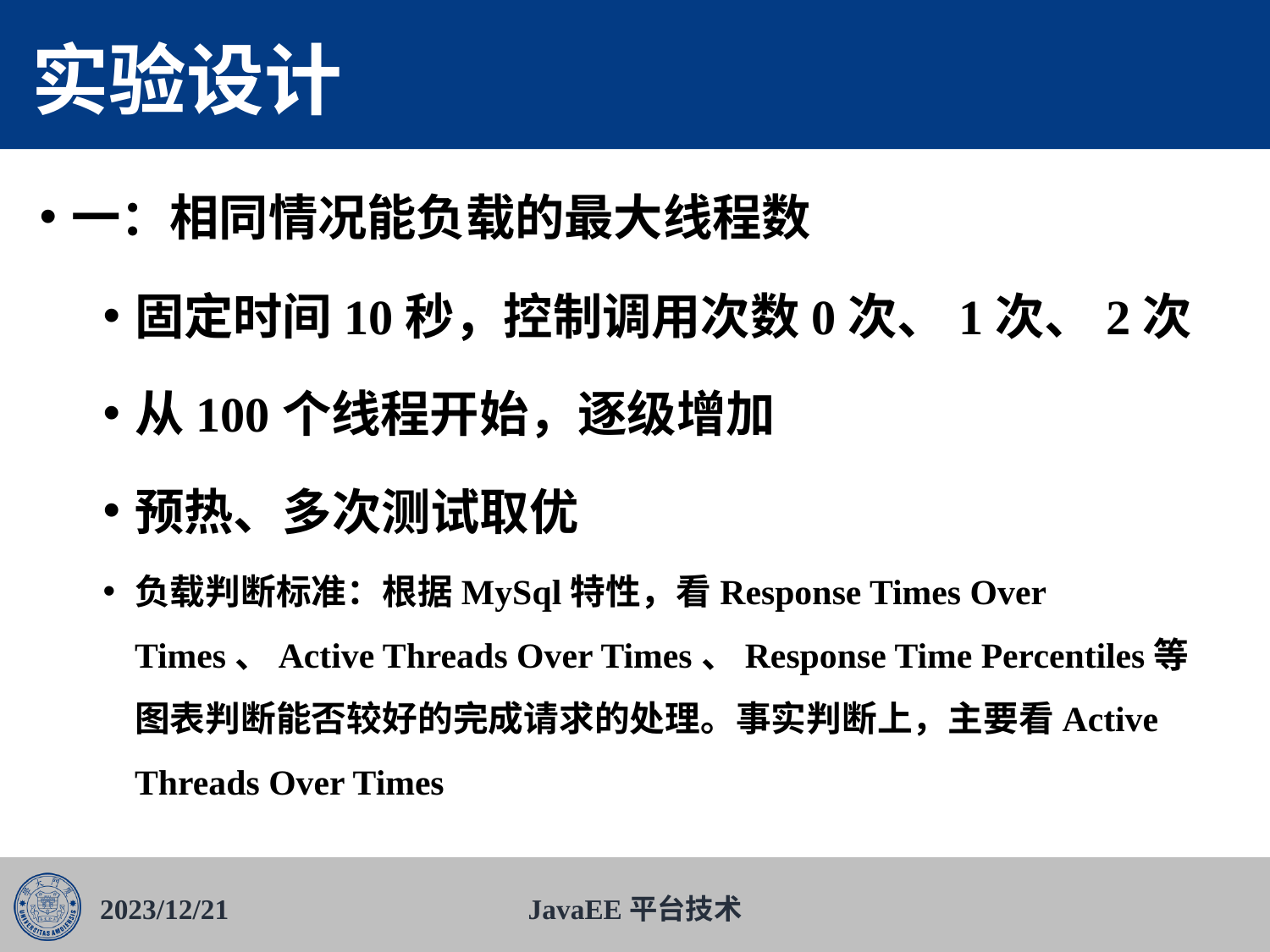

# 实验设计
一：相同情况能负载的最大线程数
固定时间10秒，控制调用次数0次、1次、2次
从100个线程开始，逐级增加
预热、多次测试取优
负载判断标准：根据MySql特性，看Response Times Over Times、Active Threads Over Times、Response Time Percentiles等图表判断能否较好的完成请求的处理。事实判断上，主要看Active Threads Over Times

2023/12/21
JavaEE平台技术
2